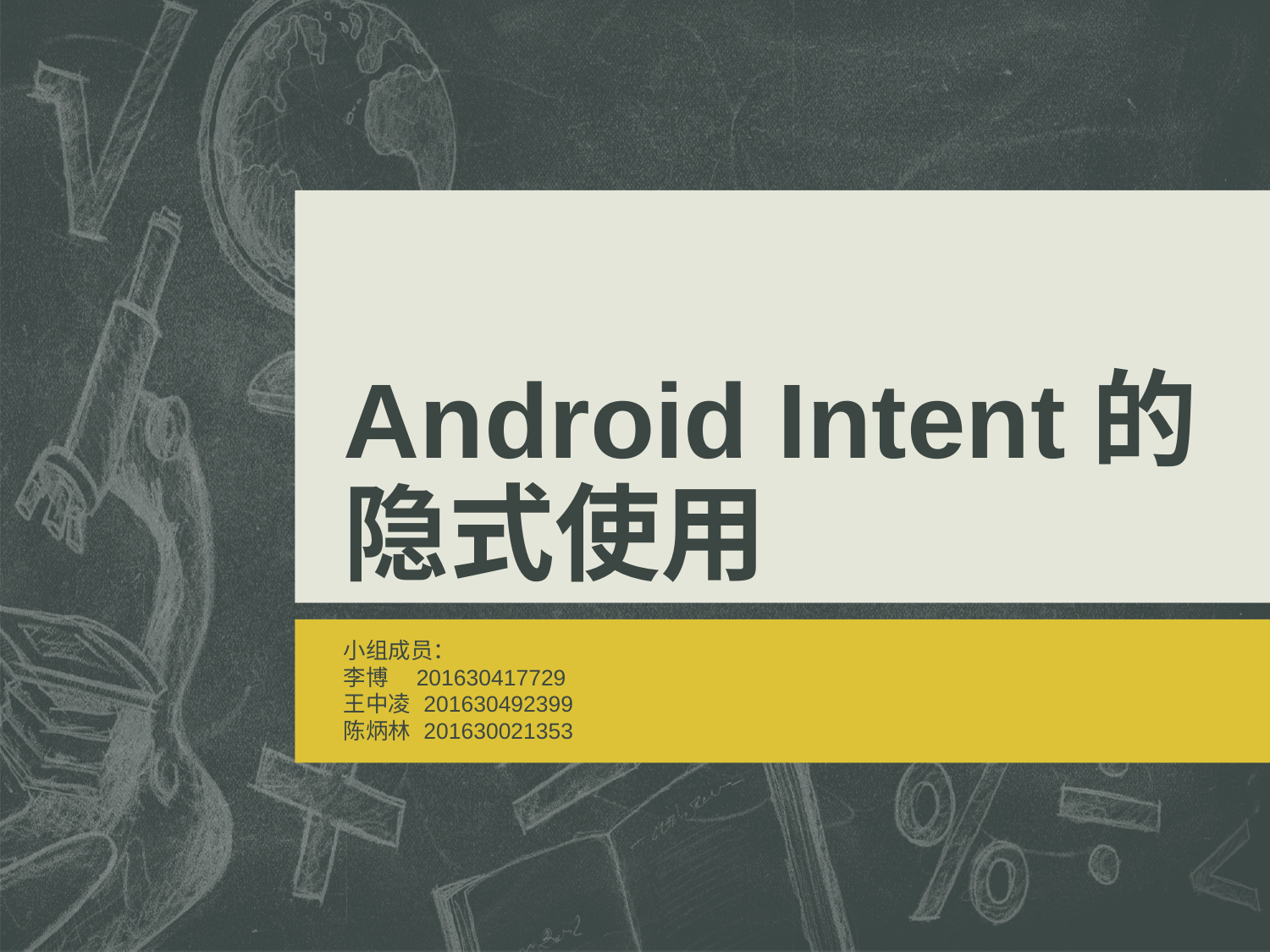

# Android Intent的隐式使用
小组成员：
李博     201630417729
王中凌  201630492399
陈炳林  201630021353